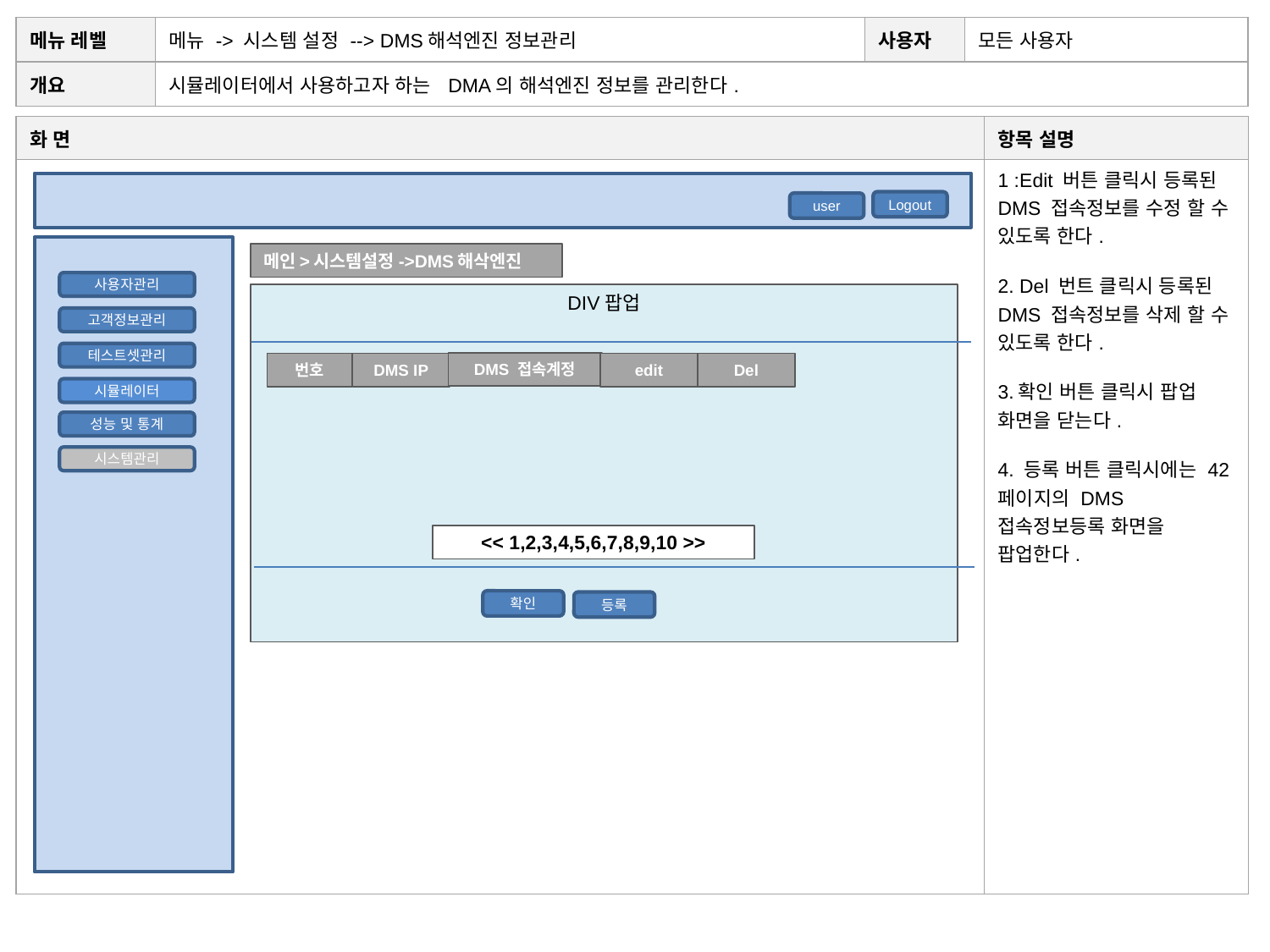

| 메뉴 레벨 | 메뉴 -> 시스템 설정 --> DMS해석엔진 정보관리 | 사용자 | 모든 사용자 |
| --- | --- | --- | --- |
| 개요 | 시뮬레이터에서 사용하고자 하는 DMA의 해석엔진 정보를 관리한다. |  |  |
| 화 면 | 항목 설명 |
| --- | --- |
|  | 1 :Edit 버튼 클릭시 등록된 DMS 접속정보를 수정 할 수 있도록 한다. 2. Del 번트 클릭시 등록된 DMS 접속정보를 삭제 할 수 있도록 한다. 3.확인 버튼 클릭시 팝업 화면을 닫는다. 4. 등록 버튼 클릭시에는 42페이지의 DMS 접속정보등록 화면을 팝업한다. |

Logout
user

메인>시스템설정->DMS해삭엔진
사용자관리
DIV팝업
고객정보관리
테스트셋관리
DMS 접속계정
DMS IP
번호
edit
Del
시뮬레이터
성능 및 통계
시스템관리
<< 1,2,3,4,5,6,7,8,9,10 >>
확인
등록